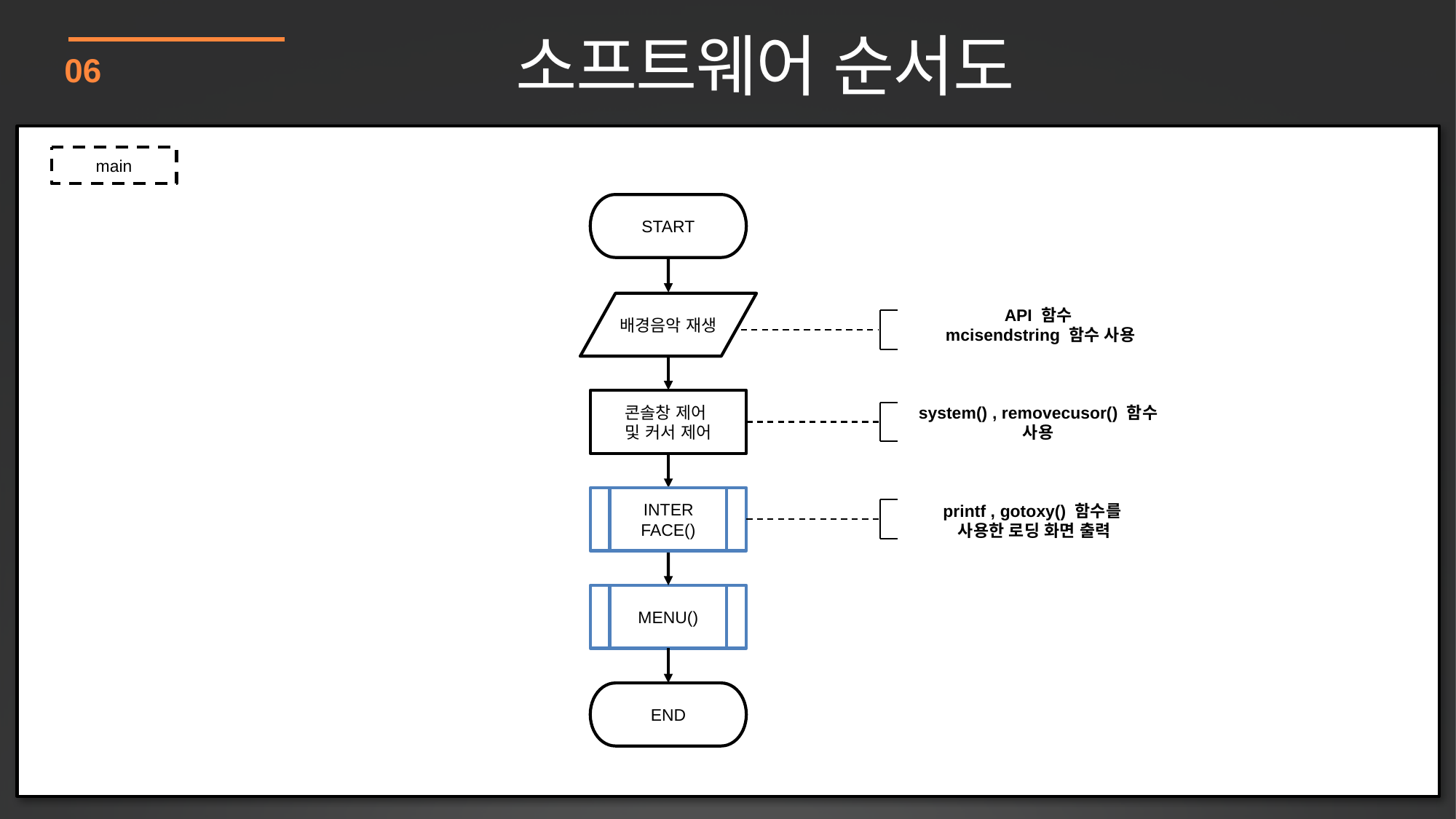

소프트웨어 순서도
06

main
START
API 함수
 mcisendstring 함수 사용

배경음악 재생

콘솔창 제어
및 커서 제어
system() , removecusor() 함수 사용

printf , gotoxy() 함수를
사용한 로딩 화면 출력
INTER
FACE()
MENU()
END